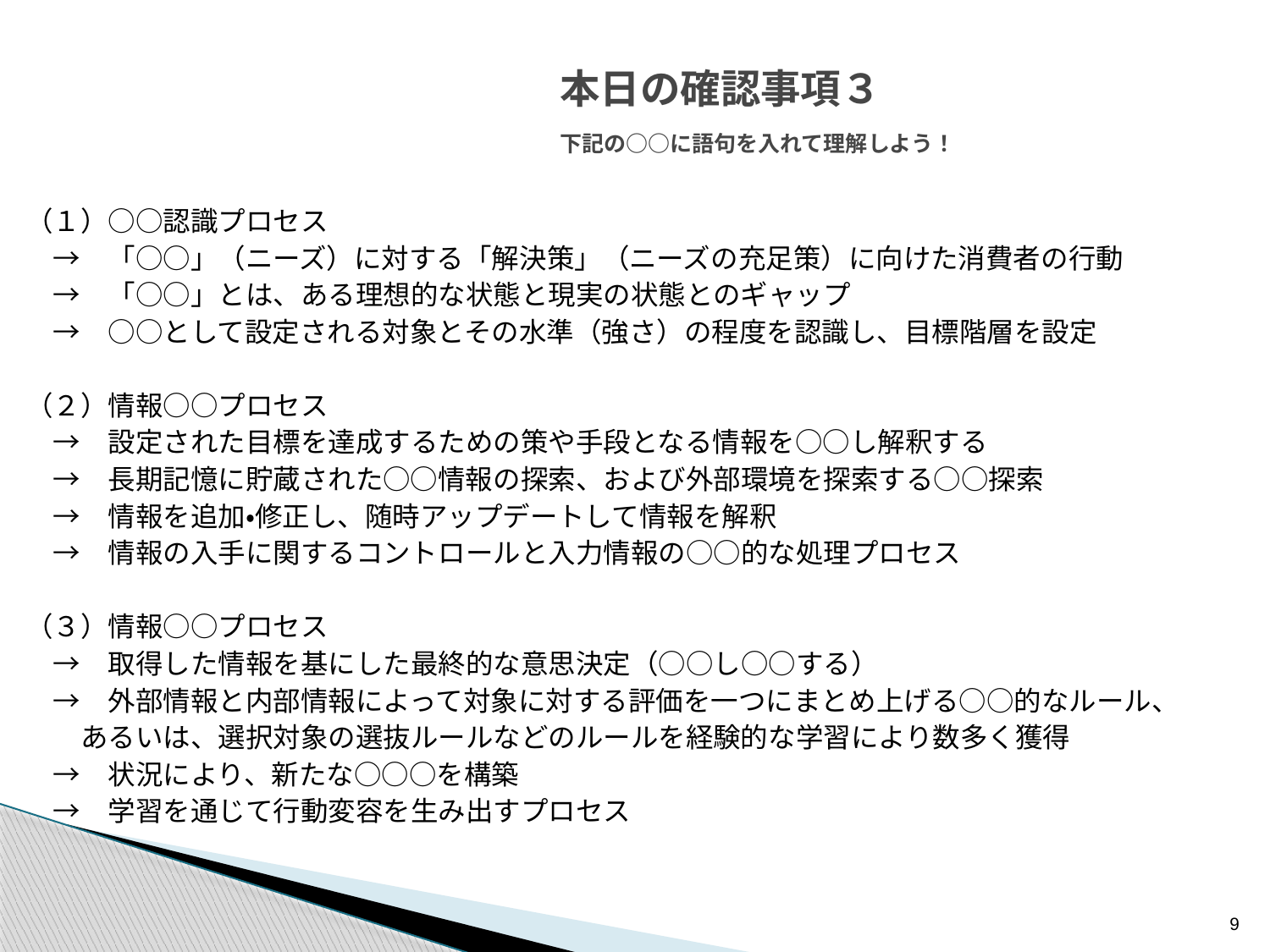

# 本日の確認事項３ 　　　　　　　　　　　　　下記の○○に語句を入れて理解しよう！

（１）○○認識プロセス
　→　「○○」（ニーズ）に対する「解決策」（ニーズの充足策）に向けた消費者の行動
　→　「○○」とは、ある理想的な状態と現実の状態とのギャップ
　→　○○として設定される対象とその水準（強さ）の程度を認識し、目標階層を設定

（２）情報○○プロセス
　→　設定された目標を達成するための策や手段となる情報を○○し解釈する
　→　長期記憶に貯蔵された○○情報の探索、および外部環境を探索する○○探索
　→　情報を追加・修正し、随時アップデートして情報を解釈
　→　情報の入手に関するコントロールと入力情報の○○的な処理プロセス

（３）情報○○プロセス
　→　取得した情報を基にした最終的な意思決定（○○し○○する）
　→　外部情報と内部情報によって対象に対する評価を一つにまとめ上げる○○的なルール、
　　あるいは、選択対象の選抜ルールなどのルールを経験的な学習により数多く獲得
　→　状況により、新たな○○○を構築
　→　学習を通じて行動変容を生み出すプロセス

9